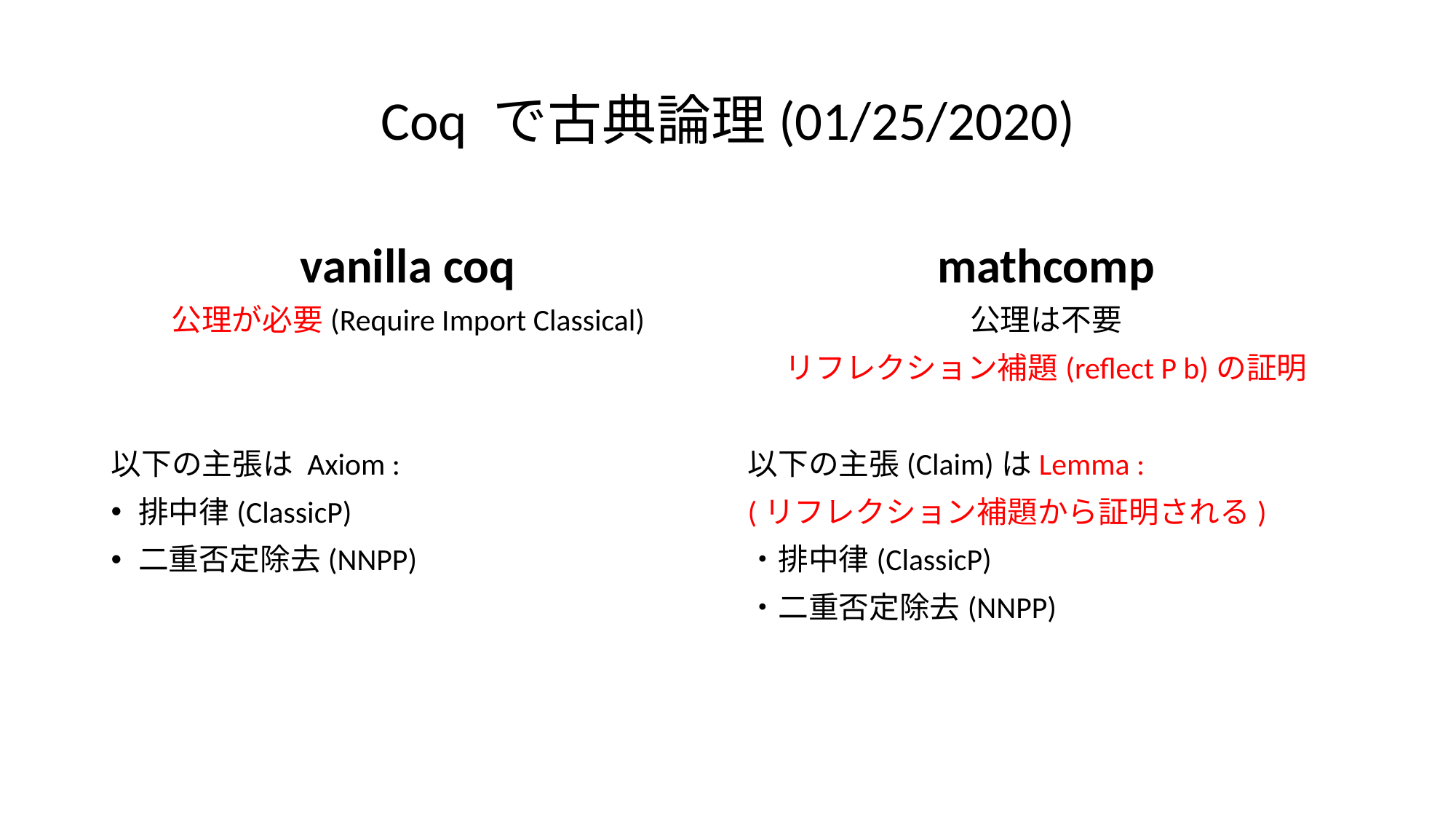

# Coq で古典論理(01/25/2020)
vanilla coq
mathcomp
公理が必要(Require Import Classical)

以下の主張は Axiom :
排中律(ClassicP)
二重否定除去(NNPP)
公理は不要
リフレクション補題(reflect P b)の証明

以下の主張(Claim)はLemma :
(リフレクション補題から証明される)
・排中律(ClassicP)
・二重否定除去(NNPP)